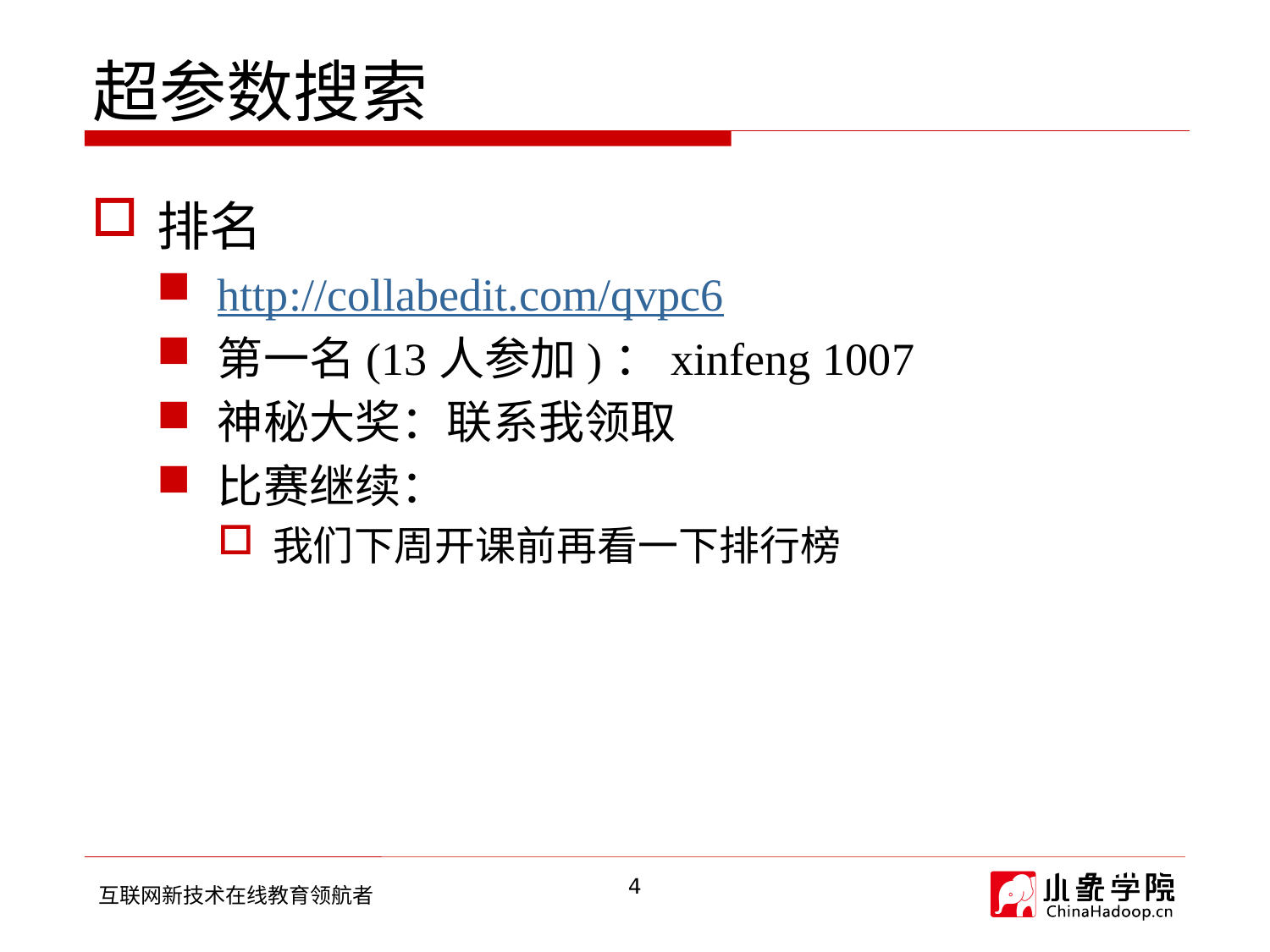

# 超参数搜索
排名
http://collabedit.com/qvpc6
第一名(13人参加)：xinfeng 1007
神秘大奖：联系我领取
比赛继续：
我们下周开课前再看一下排行榜
4